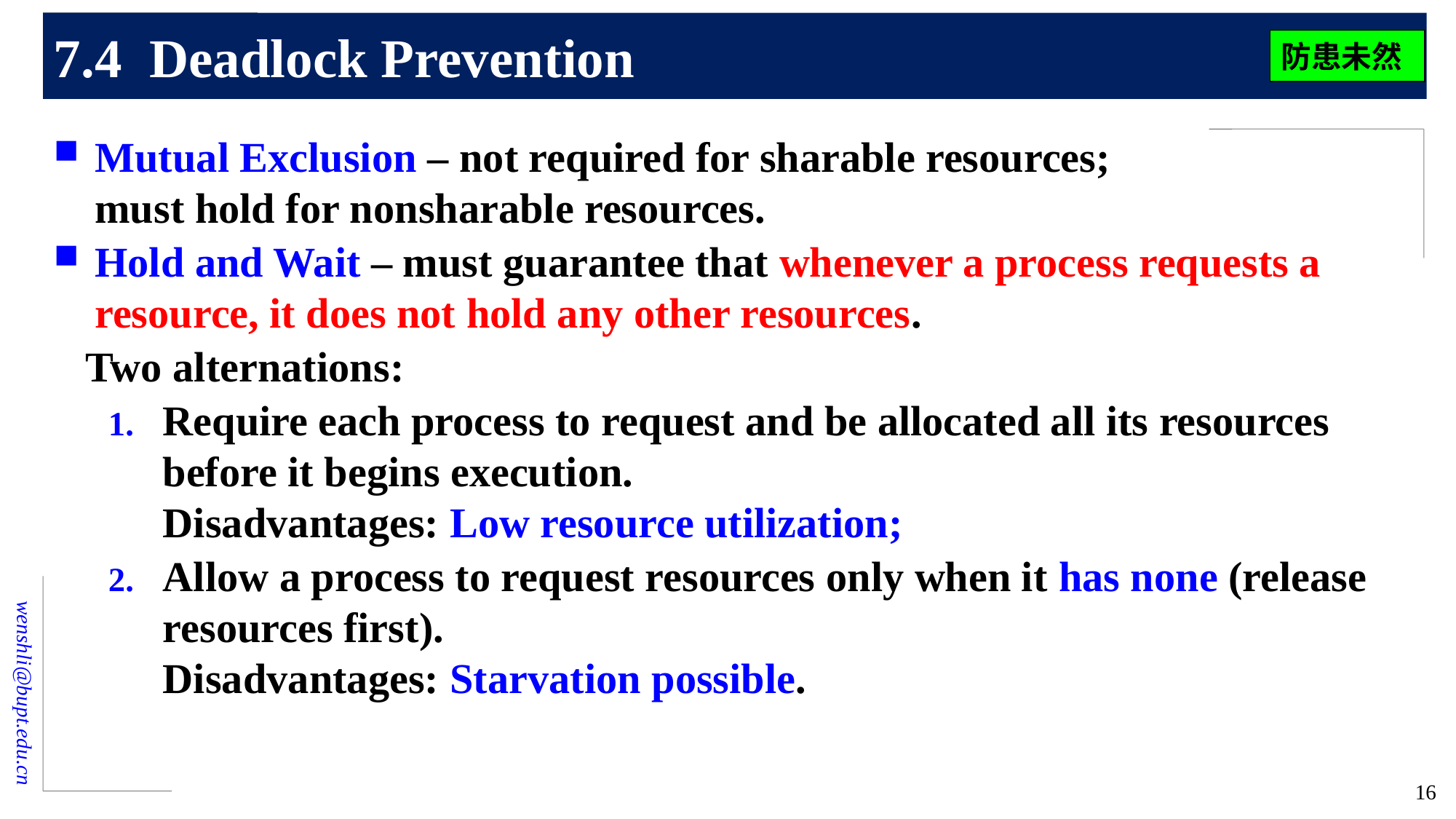

# 7.4  Deadlock Prevention
防患未然
Mutual Exclusion – not required for sharable resources;
must hold for nonsharable resources.
Hold and Wait – must guarantee that whenever a process requests a resource, it does not hold any other resources.
   Two alternations:
Require each process to request and be allocated all its resources before it begins execution.
Disadvantages: Low resource utilization;
Allow a process to request resources only when it has none (release resources first).
Disadvantages: Starvation possible.
16